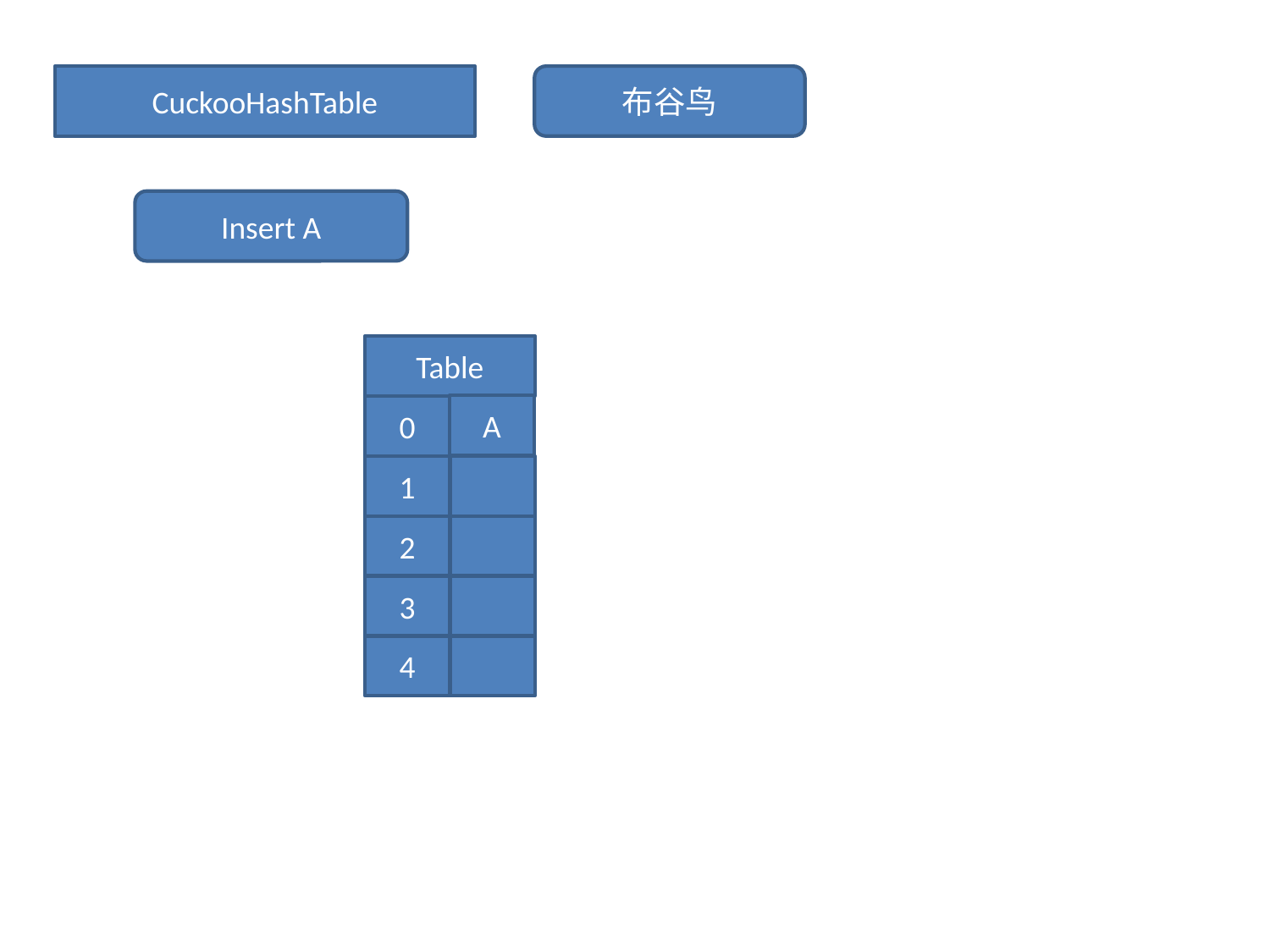

CuckooHashTable
布谷鸟
Insert A
Table
A
0
1

2

3

4